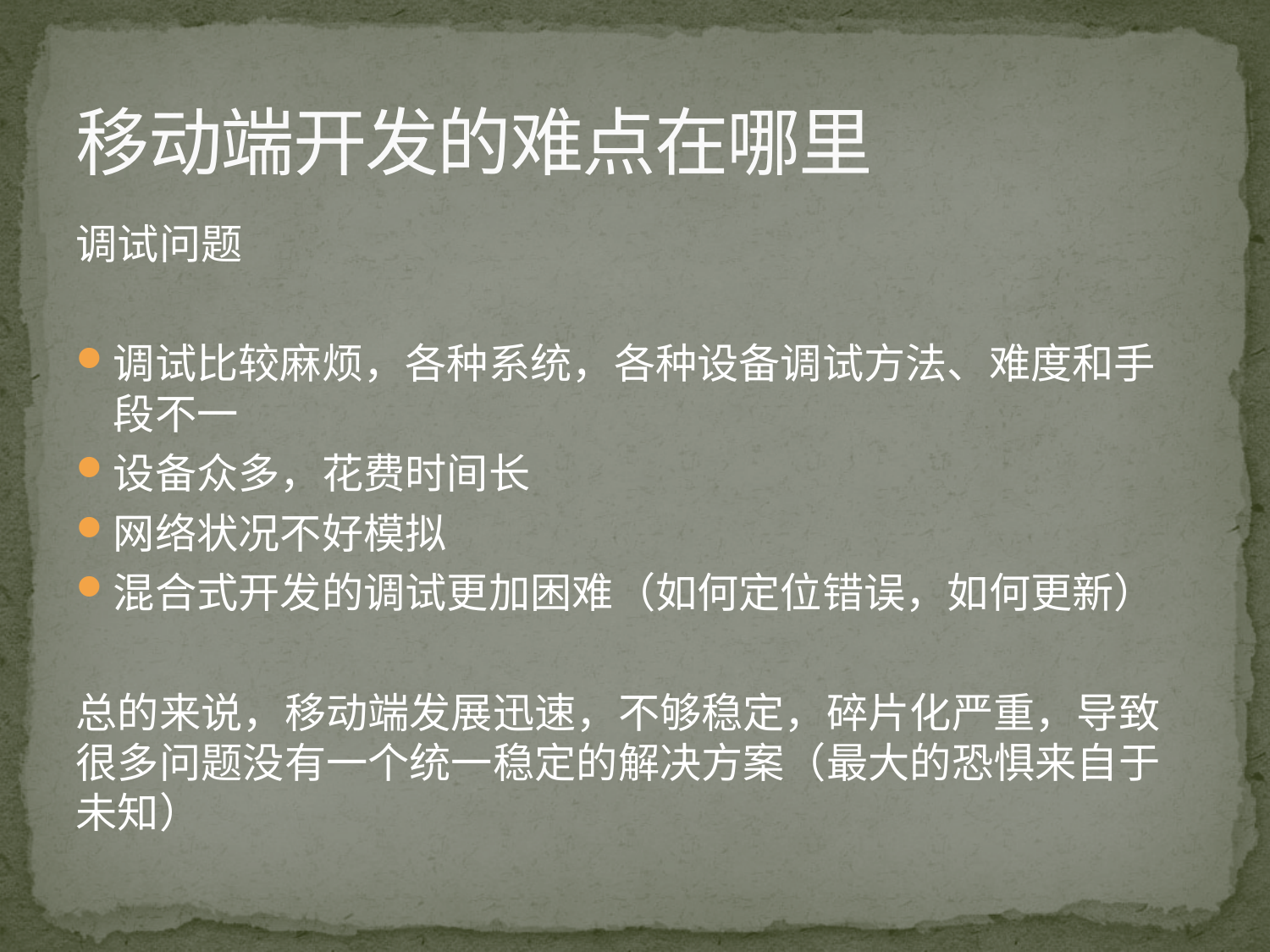

# 移动端开发的难点在哪里
调试问题

调试比较麻烦，各种系统，各种设备调试方法、难度和手段不一
设备众多，花费时间长
网络状况不好模拟
混合式开发的调试更加困难（如何定位错误，如何更新）

总的来说，移动端发展迅速，不够稳定，碎片化严重，导致很多问题没有一个统一稳定的解决方案（最大的恐惧来自于未知）